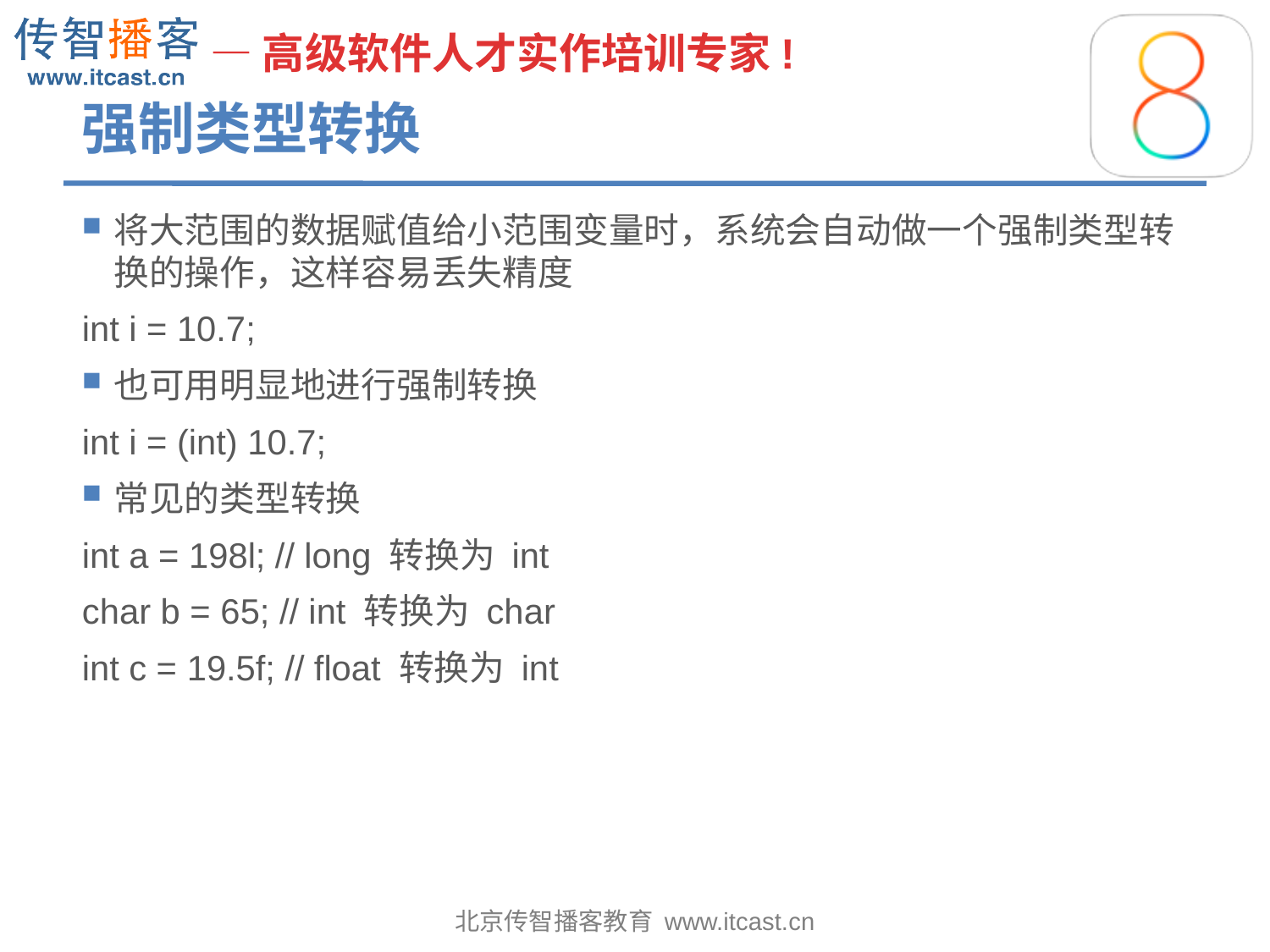

# 强制类型转换
将大范围的数据赋值给小范围变量时，系统会自动做一个强制类型转换的操作，这样容易丢失精度
int i = 10.7;
也可用明显地进行强制转换
int i = (int) 10.7;
常见的类型转换
int a = 198l; // long 转换为 int
char b = 65; // int 转换为 char
int c = 19.5f; // float 转换为 int